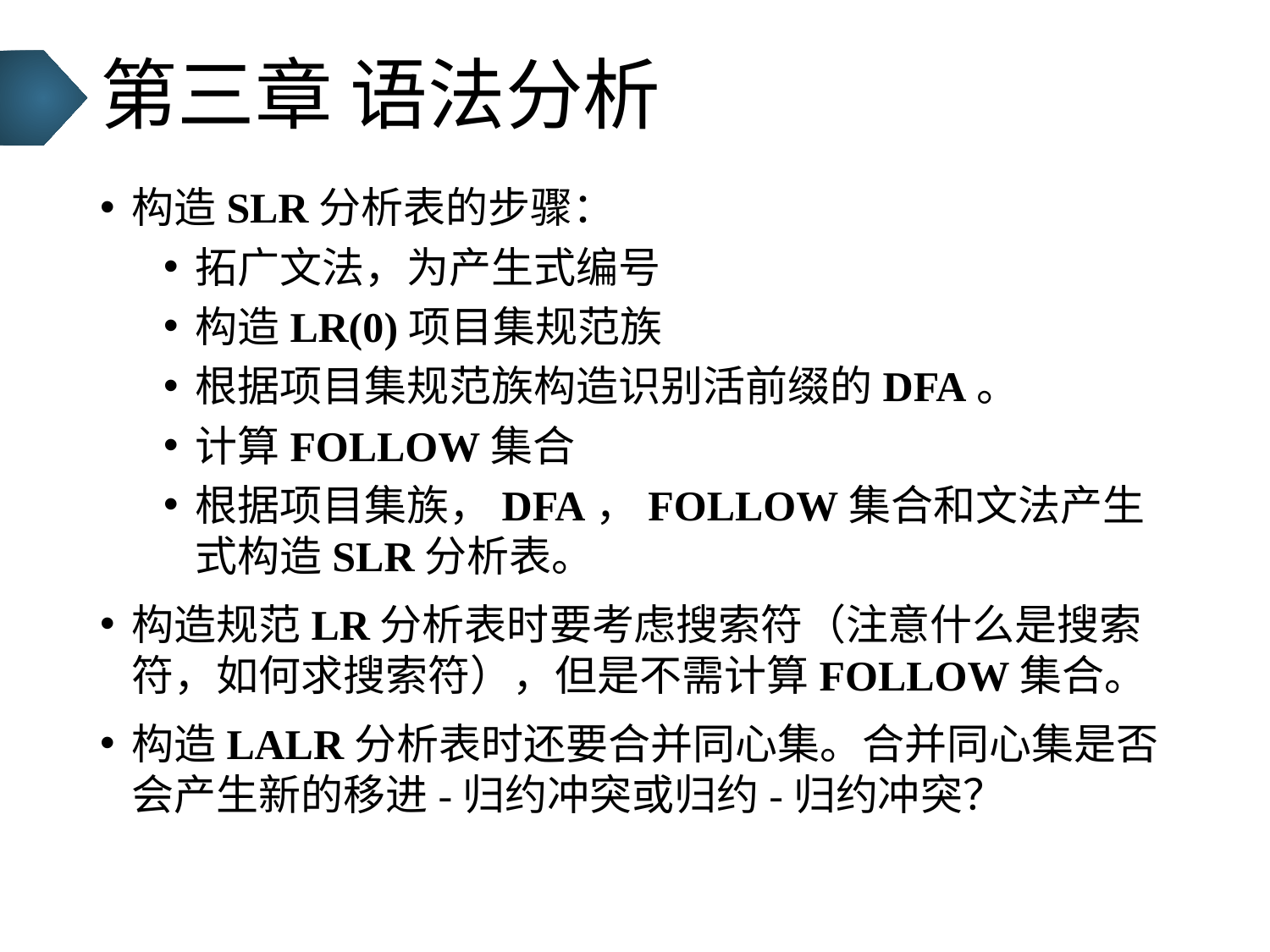

# 第三章 语法分析
构造SLR分析表的步骤：
拓广文法，为产生式编号
构造LR(0)项目集规范族
根据项目集规范族构造识别活前缀的DFA。
计算FOLLOW集合
根据项目集族，DFA，FOLLOW集合和文法产生式构造SLR分析表。
构造规范LR分析表时要考虑搜索符（注意什么是搜索符，如何求搜索符），但是不需计算FOLLOW集合。
构造LALR分析表时还要合并同心集。合并同心集是否会产生新的移进-归约冲突或归约-归约冲突？